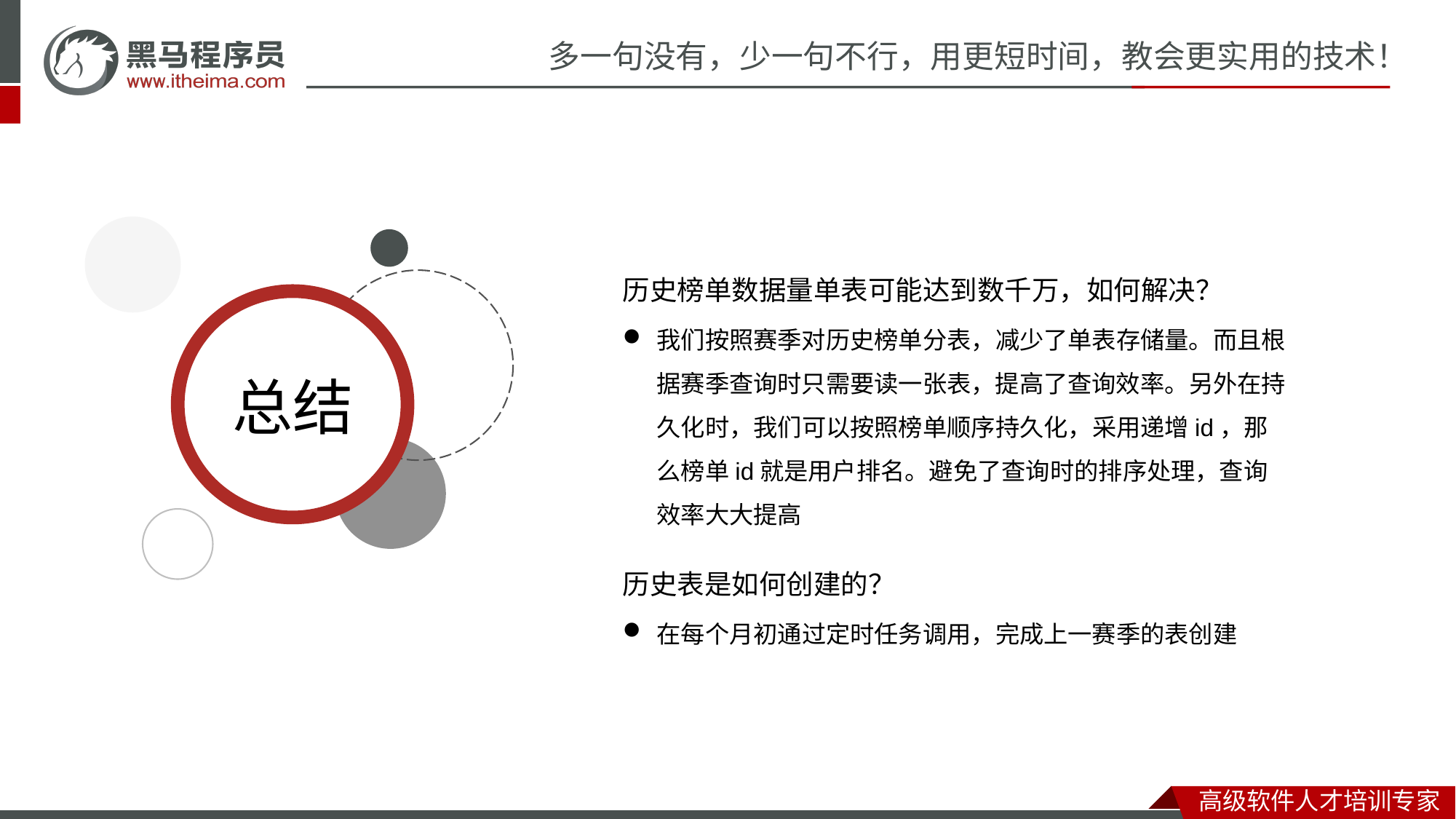

历史榜单数据量单表可能达到数千万，如何解决？
我们按照赛季对历史榜单分表，减少了单表存储量。而且根据赛季查询时只需要读一张表，提高了查询效率。另外在持久化时，我们可以按照榜单顺序持久化，采用递增id，那么榜单id就是用户排名。避免了查询时的排序处理，查询效率大大提高
历史表是如何创建的？
在每个月初通过定时任务调用，完成上一赛季的表创建